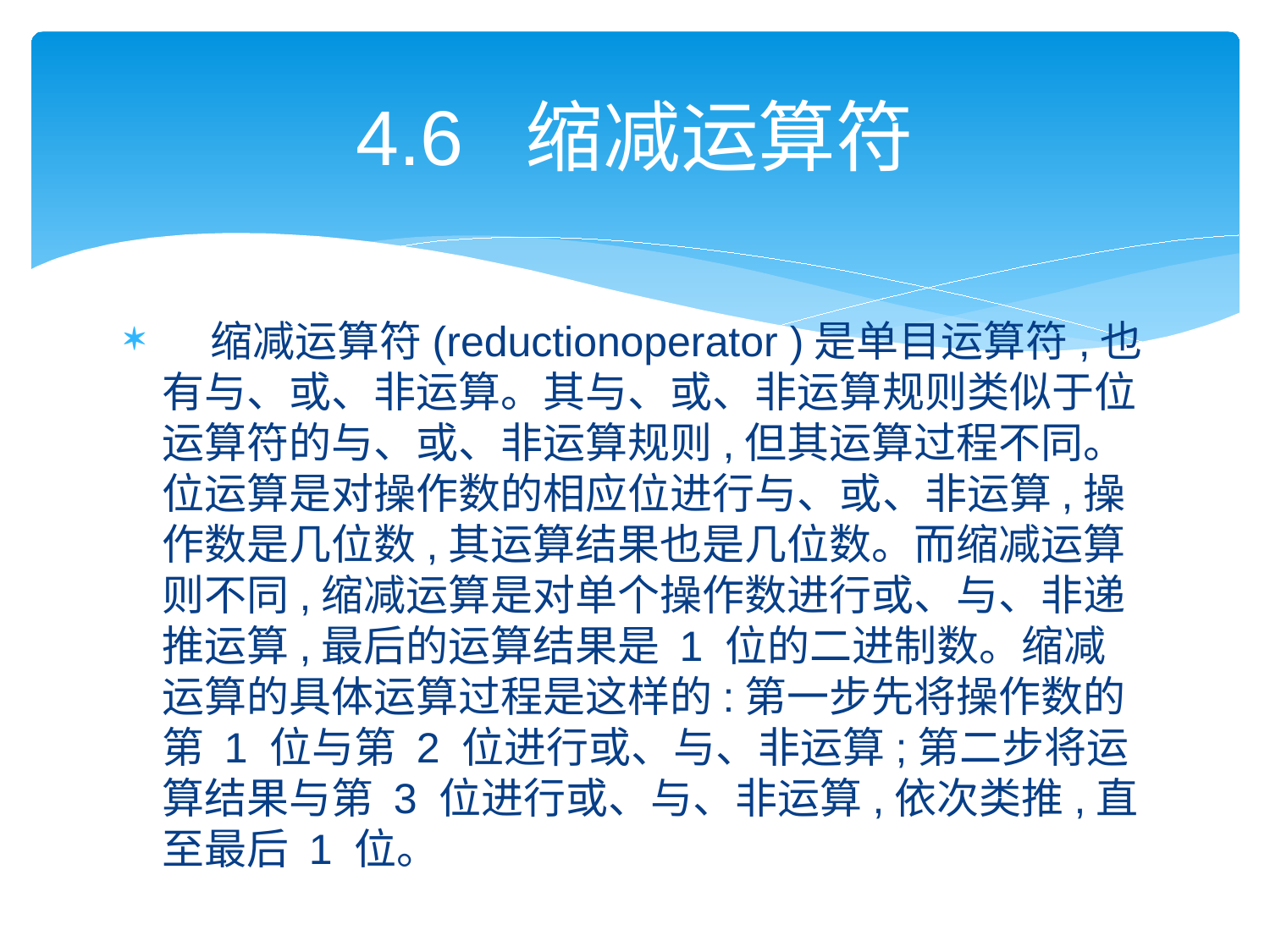

# 4.6  缩减运算符
    缩减运算符(reductionoperator )是单目运算符,也有与、或、非运算。其与、或、非运算规则类似于位运算符的与、或、非运算规则,但其运算过程不同。位运算是对操作数的相应位进行与、或、非运算,操作数是几位数,其运算结果也是几位数。而缩减运算则不同,缩减运算是对单个操作数进行或、与、非递推运算,最后的运算结果是 1 位的二进制数。缩减运算的具体运算过程是这样的:第一步先将操作数的第 1 位与第 2 位进行或、与、非运算;第二步将运算结果与第 3 位进行或、与、非运算,依次类推,直至最后 1 位。